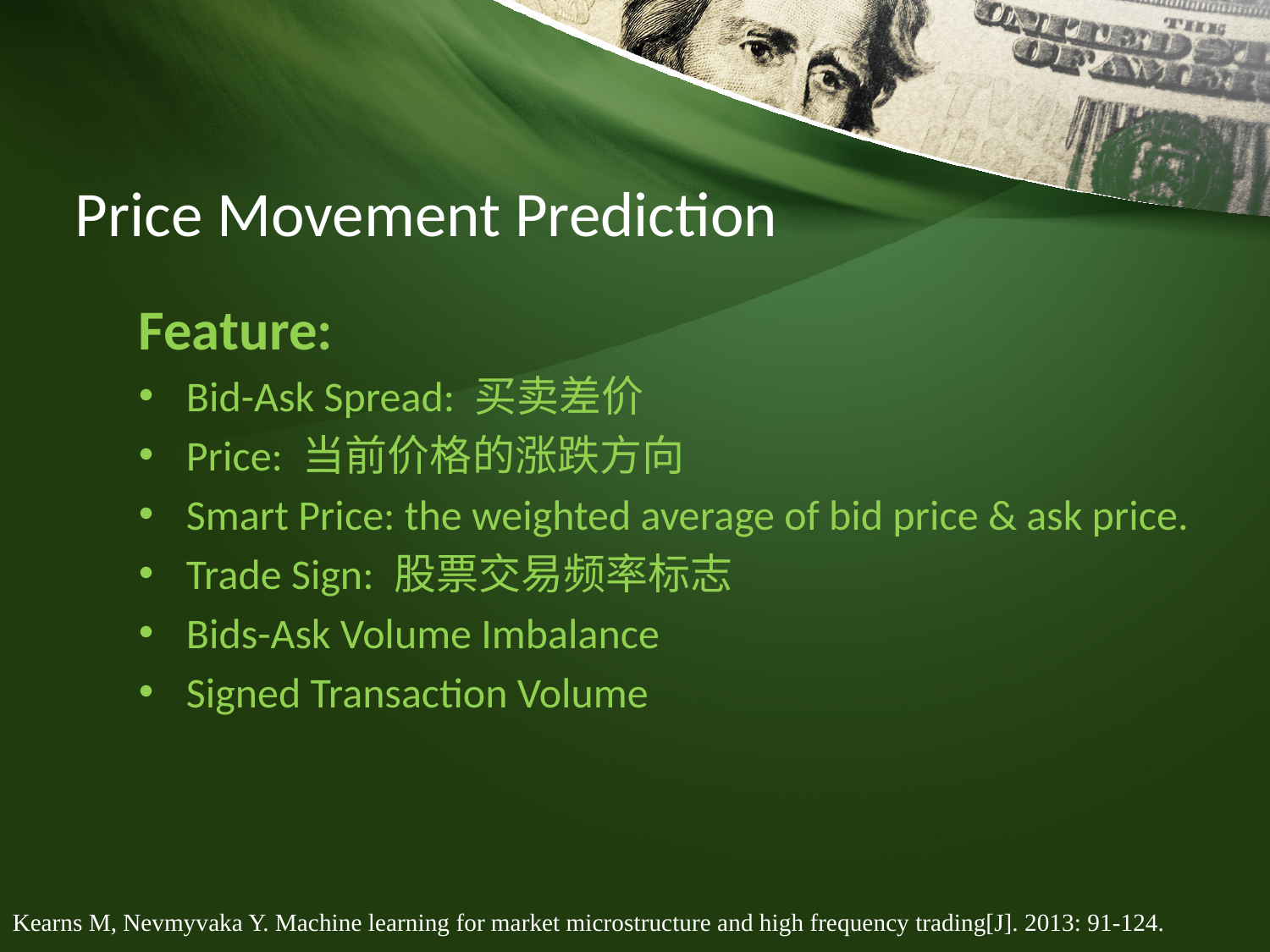

# Price Movement Prediction
Feature:
Bid-Ask Spread: 买卖差价
Price: 当前价格的涨跌方向
Smart Price: the weighted average of bid price & ask price.
Trade Sign: 股票交易频率标志
Bids-Ask Volume Imbalance
Signed Transaction Volume

Kearns M, Nevmyvaka Y. Machine learning for market microstructure and high frequency trading[J]. 2013: 91-124.